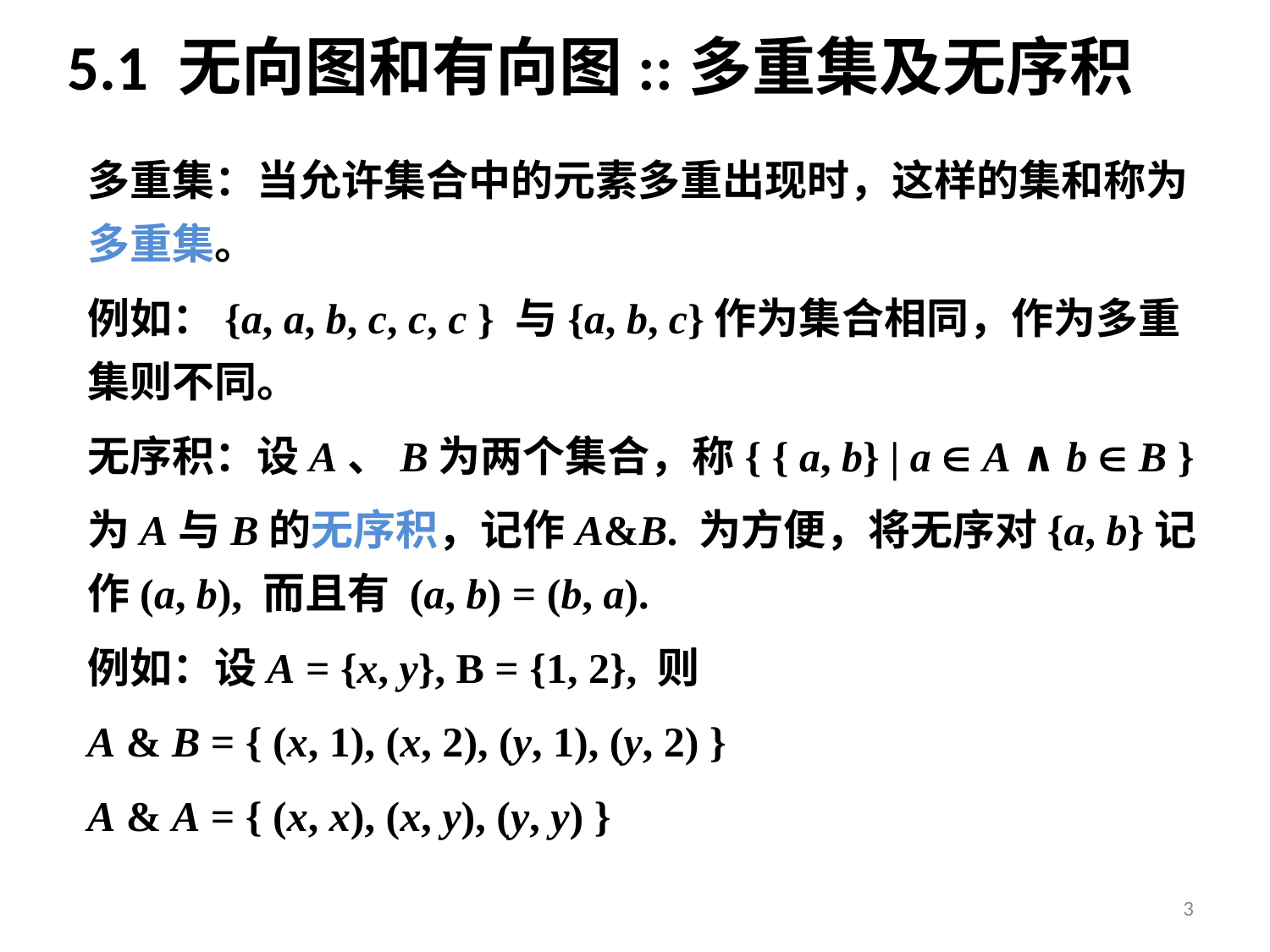

# 5.1 无向图和有向图::多重集及无序积
多重集：当允许集合中的元素多重出现时，这样的集和称为多重集。
例如：{a, a, b, c, c, c } 与{a, b, c}作为集合相同，作为多重集则不同。
无序积：设A、B为两个集合，称{ { a, b} | a ∈ A ∧ b ∈ B }
为A与B的无序积，记作A&B. 为方便，将无序对{a, b}记作(a, b), 而且有 (a, b) = (b, a).
例如：设A = {x, y}, B = {1, 2}, 则
A & B = { (x, 1), (x, 2), (y, 1), (y, 2) }
A & A = { (x, x), (x, y), (y, y) }
3